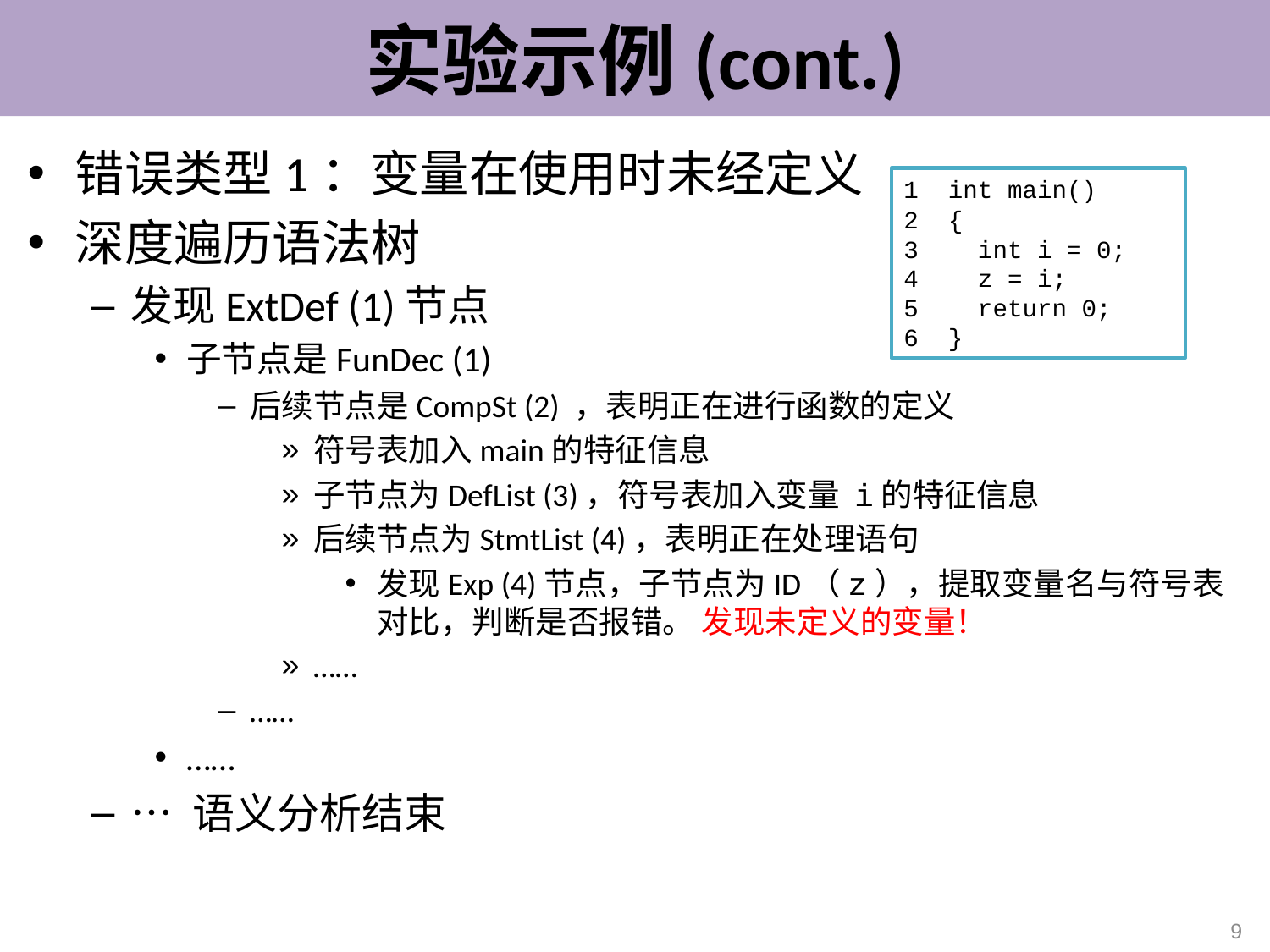

# 实验示例(cont.)
错误类型1：变量在使用时未经定义
深度遍历语法树
发现ExtDef (1)节点
子节点是FunDec (1)
后续节点是CompSt (2) ，表明正在进行函数的定义
符号表加入main的特征信息
子节点为DefList (3)，符号表加入变量 i的特征信息
后续节点为StmtList (4)，表明正在处理语句
发现Exp (4)节点，子节点为ID（z），提取变量名与符号表对比，判断是否报错。 发现未定义的变量！
……
……
……
… 语义分析结束

1  int main()
2  {
3    int i = 0;
4    z = i;
5    return 0;
6  }
9